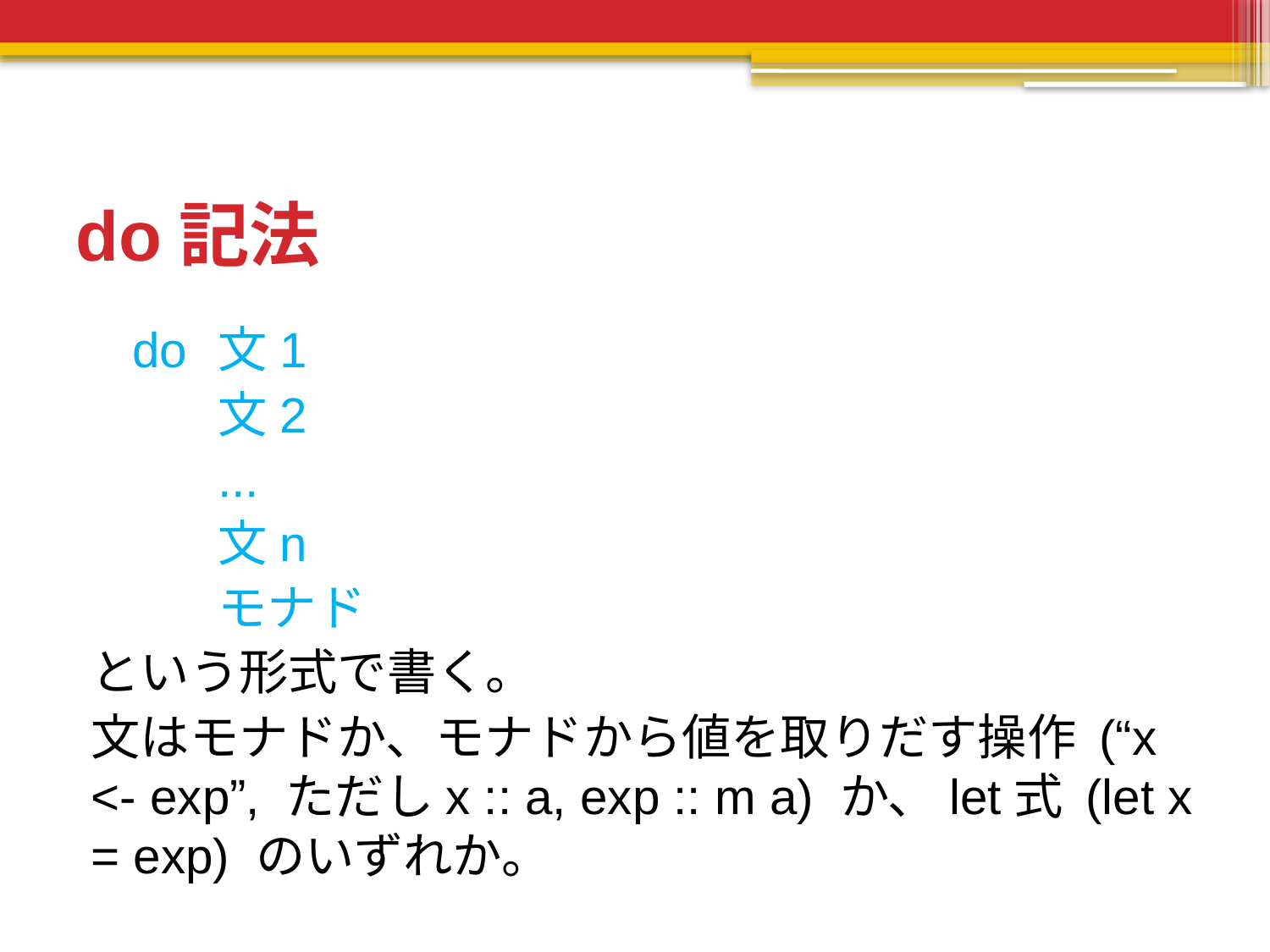

# do記法
   do	文1
	文2
	...
	文n
	モナド
という形式で書く。
文はモナドか、モナドから値を取りだす操作 (“x <- exp”, ただしx :: a, exp :: m a) か、let式 (let x = exp) のいずれか。